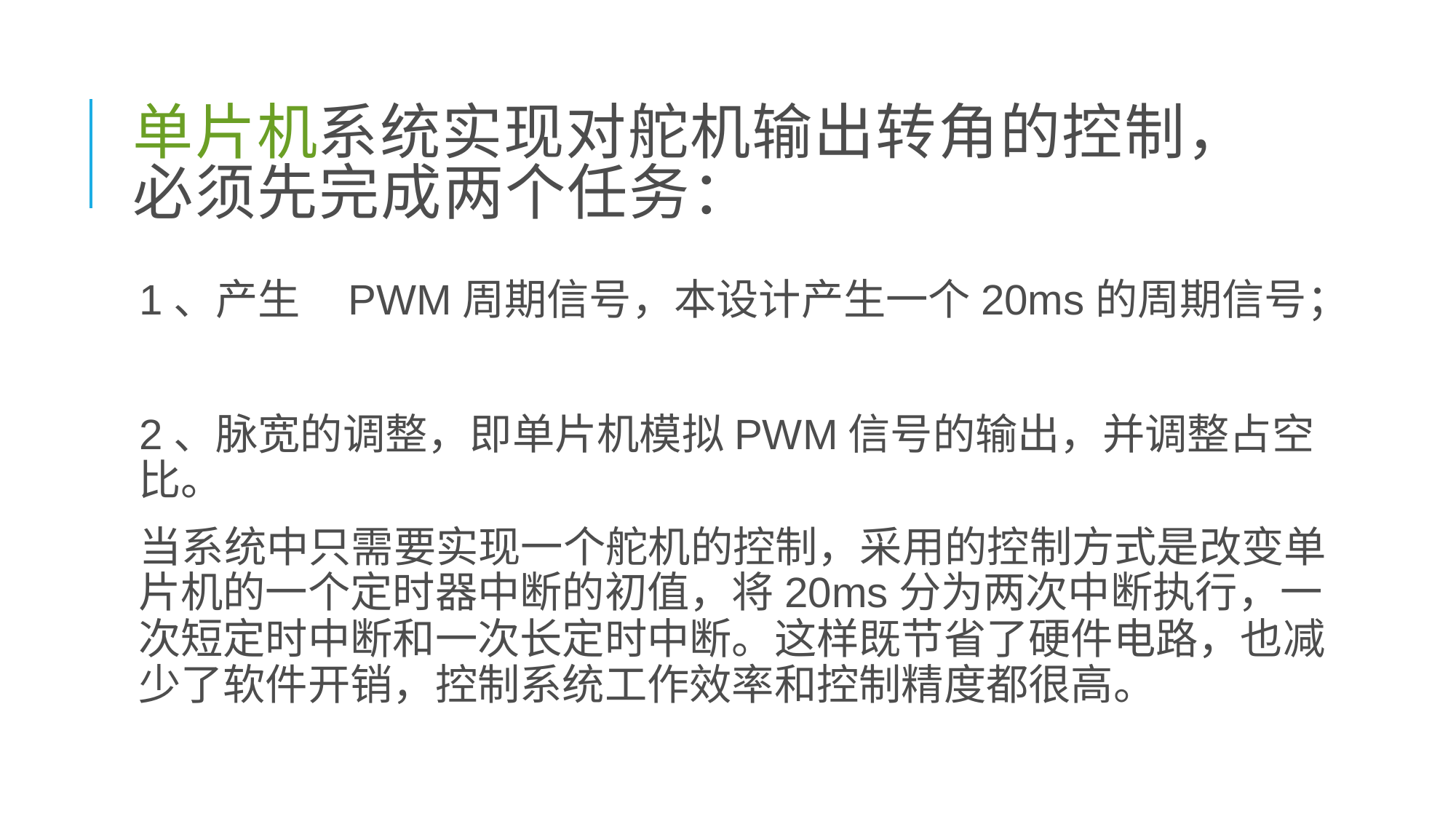

# 单片机系统实现对舵机输出转角的控制，必须先完成两个任务：
1、产生    PWM周期信号，本设计产生一个20ms的周期信号；

2、脉宽的调整，即单片机模拟PWM信号的输出，并调整占空比。
当系统中只需要实现一个舵机的控制，采用的控制方式是改变单片机的一个定时器中断的初值，将20ms分为两次中断执行，一次短定时中断和一次长定时中断。这样既节省了硬件电路，也减少了软件开销，控制系统工作效率和控制精度都很高。